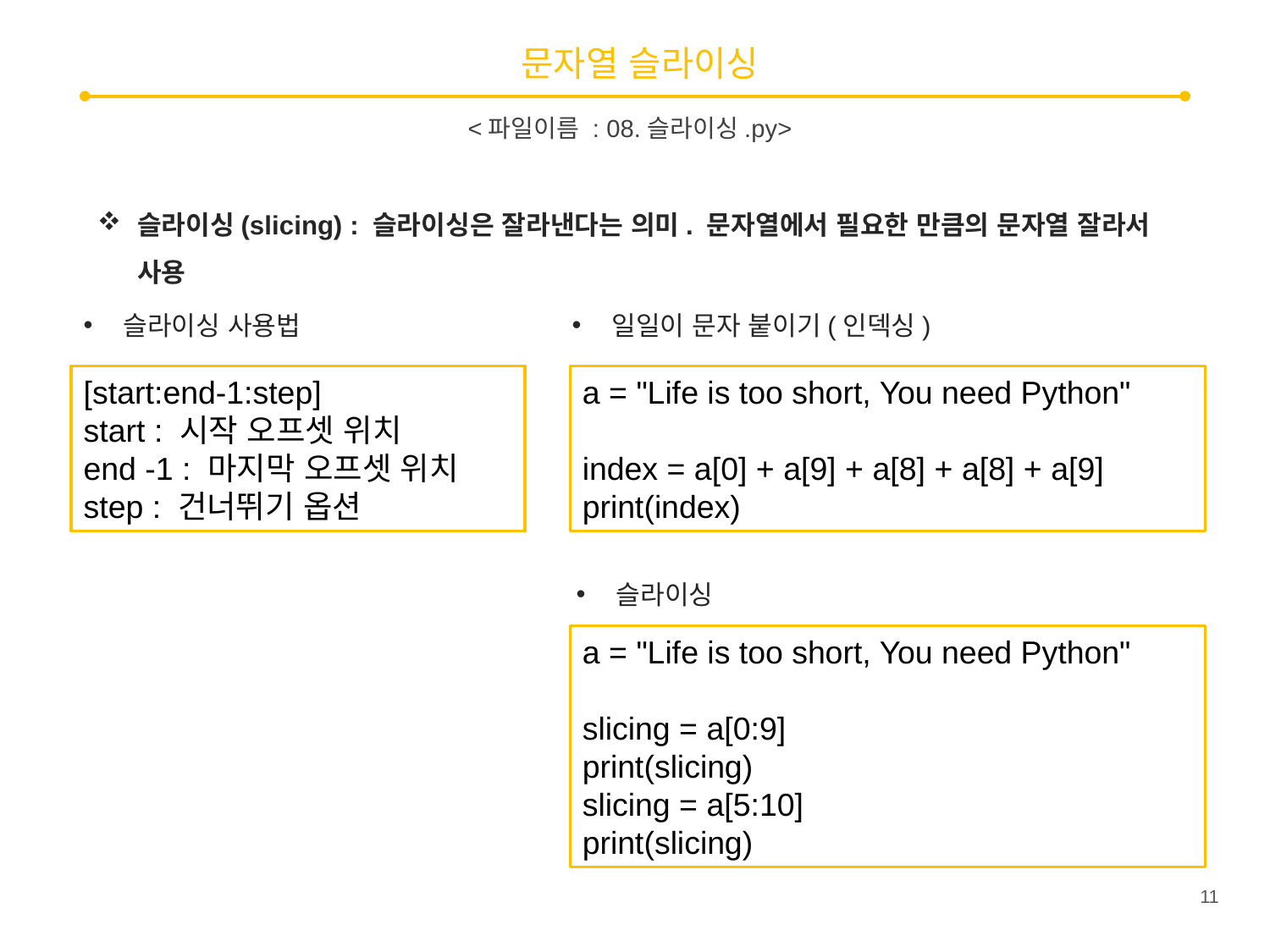

# 문자열 슬라이싱
<파일이름 : 08.슬라이싱.py>
슬라이싱(slicing) : 슬라이싱은 잘라낸다는 의미. 문자열에서 필요한 만큼의 문자열 잘라서 사용
슬라이싱 사용법
일일이 문자 붙이기(인덱싱)
[start:end-1:step]
start : 시작 오프셋 위치
end -1 : 마지막 오프셋 위치
step : 건너뛰기 옵션
a = "Life is too short, You need Python"

index = a[0] + a[9] + a[8] + a[8] + a[9]
print(index)
슬라이싱
a = "Life is too short, You need Python"

slicing = a[0:9]
print(slicing)
slicing = a[5:10]
print(slicing)